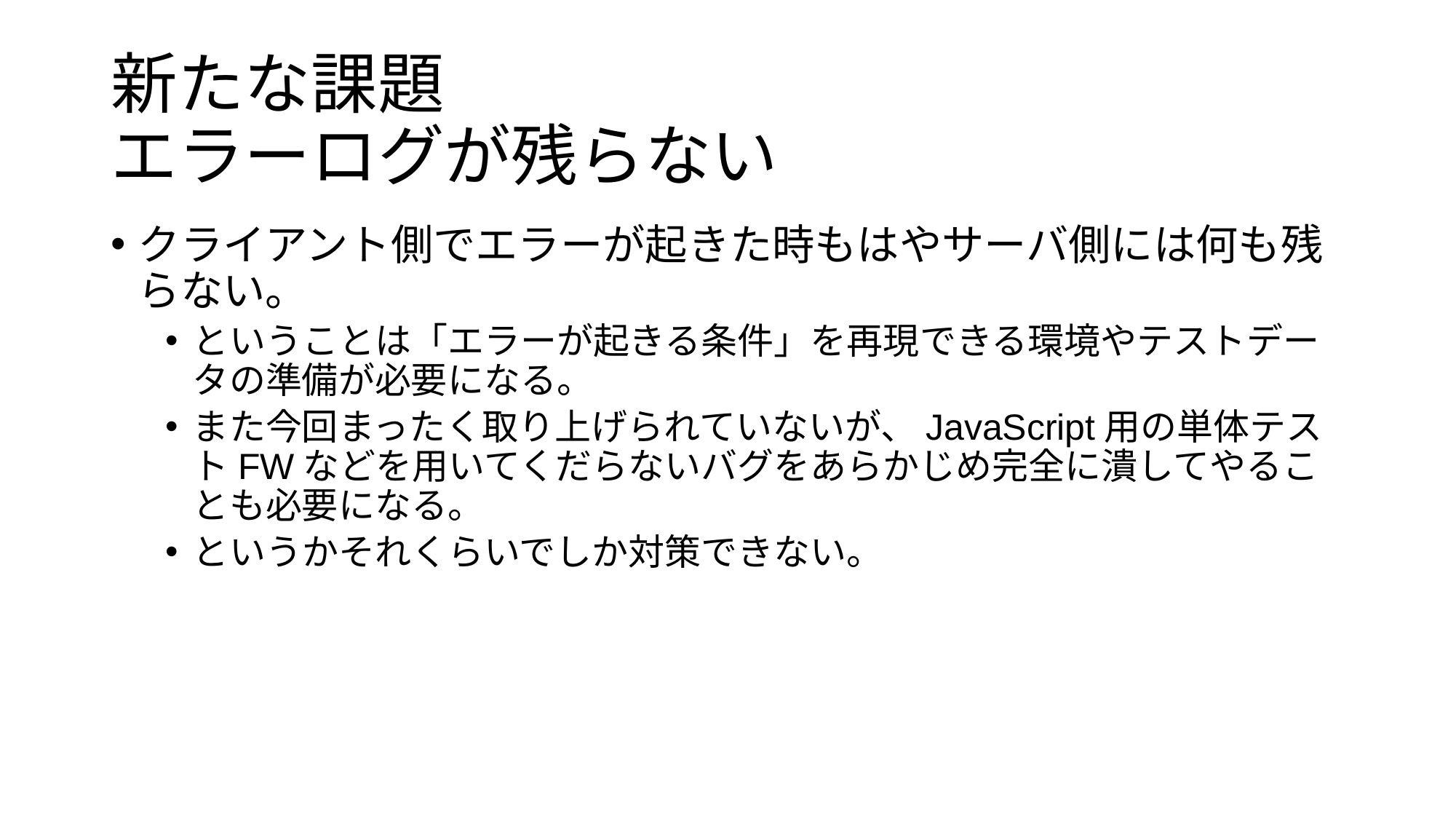

# 新たな課題 エラーログが残らない
クライアント側でエラーが起きた時もはやサーバ側には何も残らない。
ということは「エラーが起きる条件」を再現できる環境やテストデータの準備が必要になる。
また今回まったく取り上げられていないが、JavaScript用の単体テストFWなどを用いてくだらないバグをあらかじめ完全に潰してやることも必要になる。
というかそれくらいでしか対策できない。